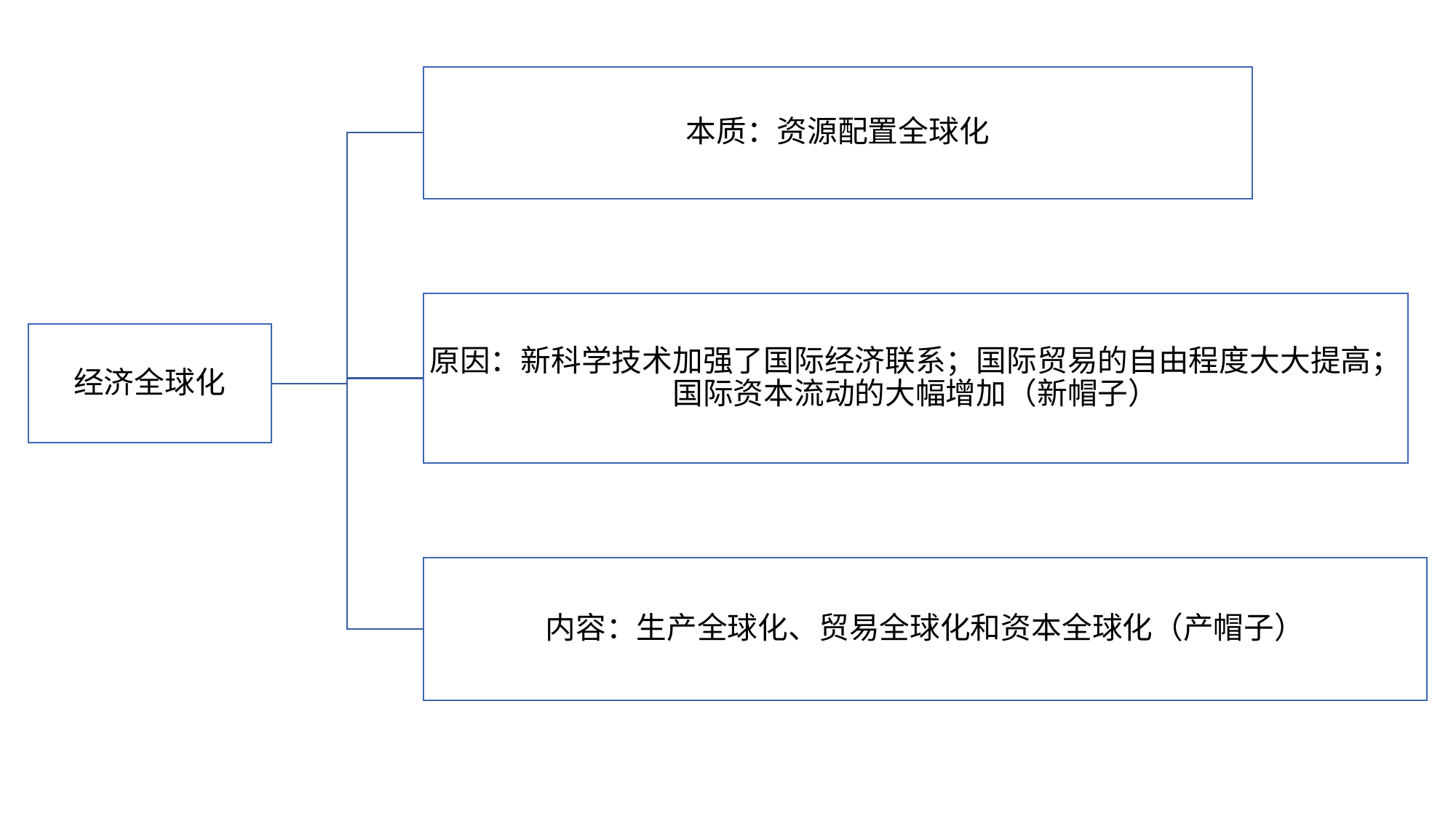

经济全球化
本质：资源配置全球化
原因：新科学技术加强了国际经济联系；国际贸易的自由程度大大提高；国际资本流动的大幅增加（新帽子）
内容：生产全球化、贸易全球化和资本全球化（产帽子）